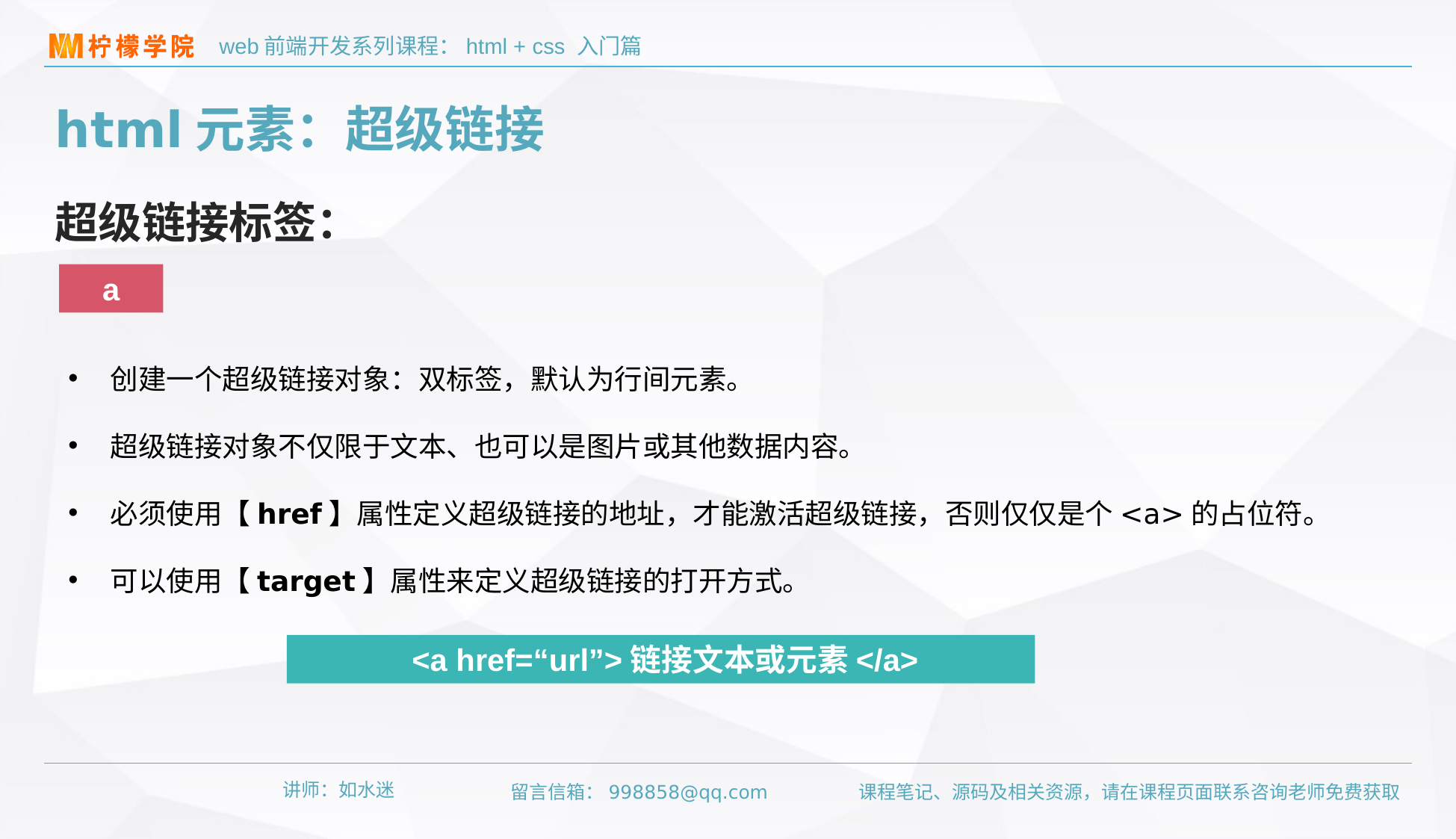

html元素：超级链接
超级链接标签：
a
创建一个超级链接对象：双标签，默认为行间元素。
超级链接对象不仅限于文本、也可以是图片或其他数据内容。
必须使用【href】属性定义超级链接的地址，才能激活超级链接，否则仅仅是个<a>的占位符。
可以使用【target】属性来定义超级链接的打开方式。
 <a href=“url”>链接文本或元素</a>